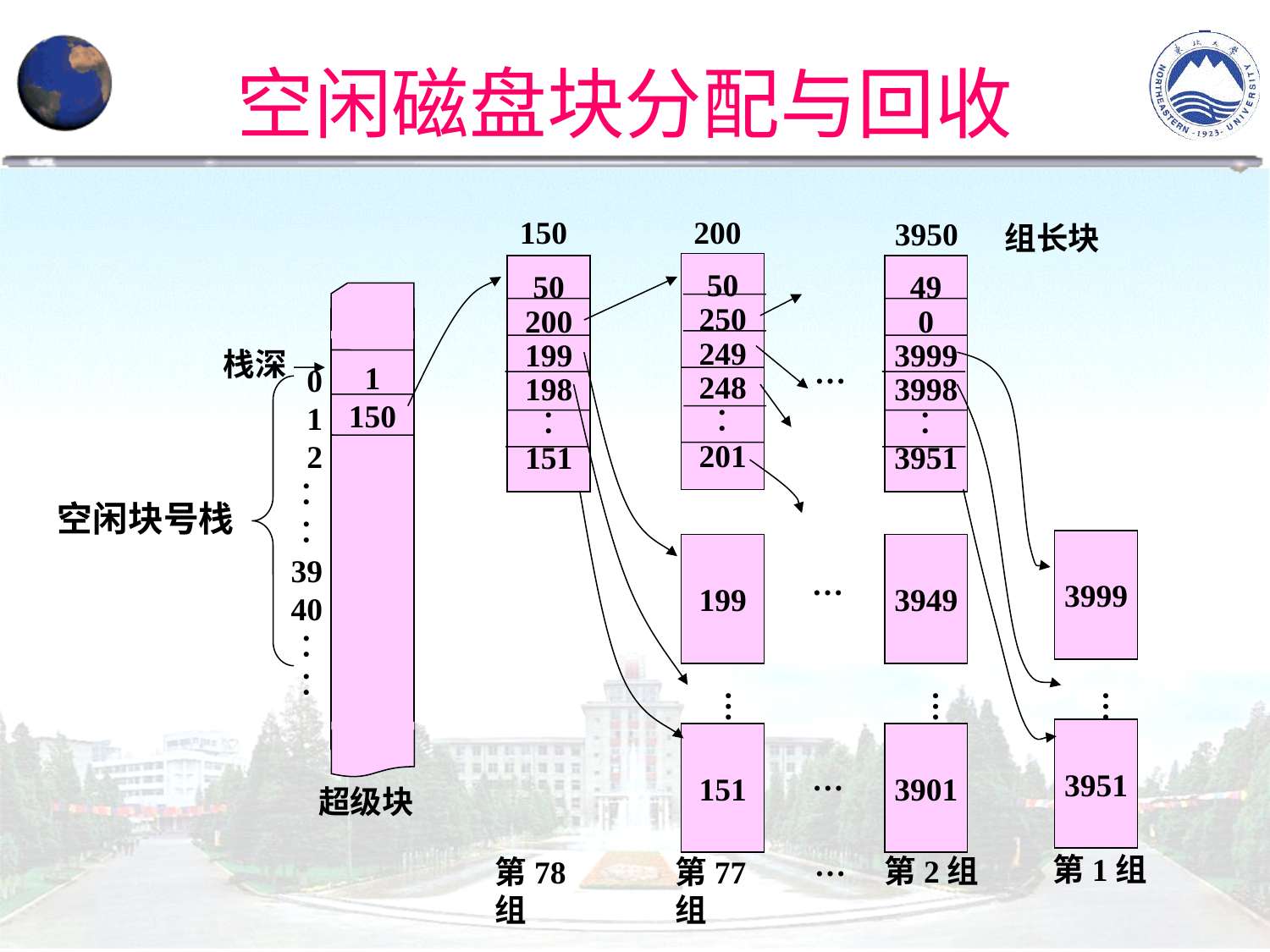

# 空闲磁盘块分配与回收
150
50
200
199
198
︰
151

200
3950
组长块
50
250
249
248
︰
201
49
0
3999
3998
︰
3951

1
150

栈深

…

0
1
2
︰
︰
39
40
︰
︰

空闲块号栈

3999
199
3949
…
…
…
…
3951

151
3901

…
超级块
…
第1组
第2组
第78组
第77组